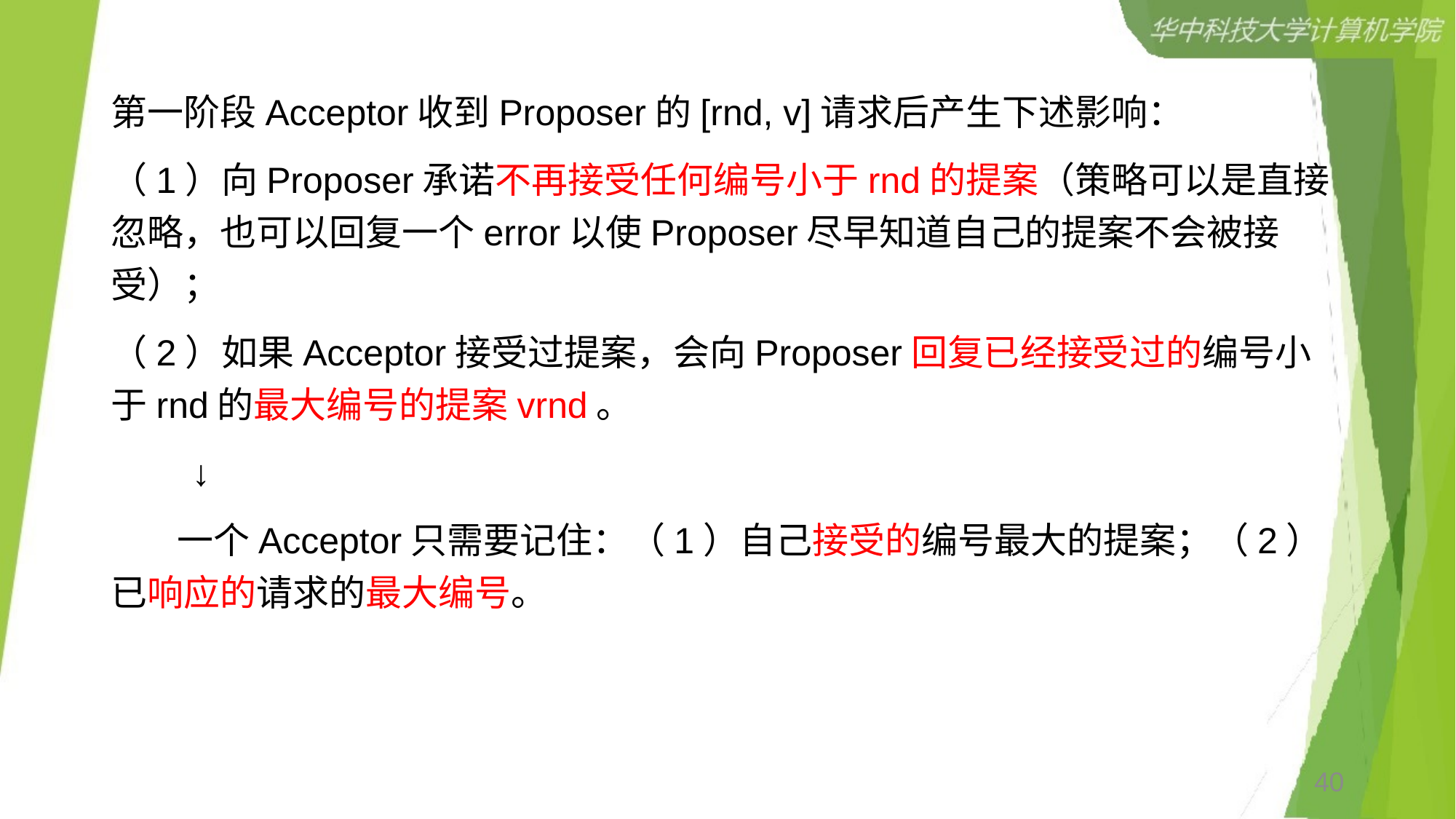

第一阶段Acceptor收到Proposer的[rnd, v]请求后产生下述影响：
（1）向Proposer承诺不再接受任何编号小于rnd的提案（策略可以是直接忽略，也可以回复一个error以使Proposer尽早知道自己的提案不会被接受）；
（2）如果Acceptor接受过提案，会向Proposer回复已经接受过的编号小于rnd的最大编号的提案vrnd。
        ↓
       一个Acceptor只需要记住：（1）自己接受的编号最大的提案；（2）已响应的请求的最大编号。
40